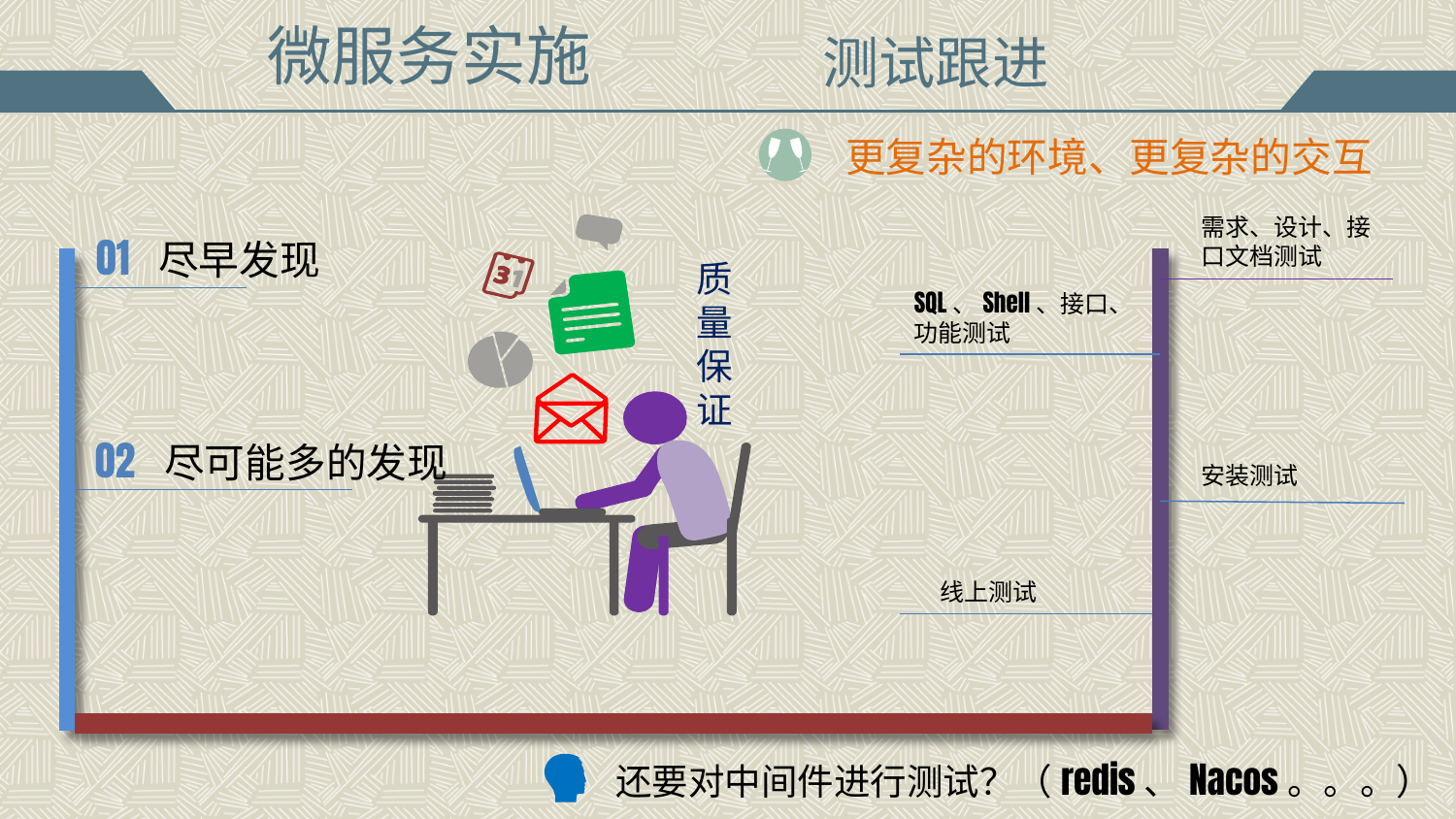

# 微服务实施
测试跟进
更复杂的环境、更复杂的交互

需求、设计、接口文档测试

01  尽早发现
质量保证
SQL、Shell、接口、功能测试
02  尽可能多的发现
安装测试
线上测试
还要对中间件进行测试？（redis、Nacos。。。）